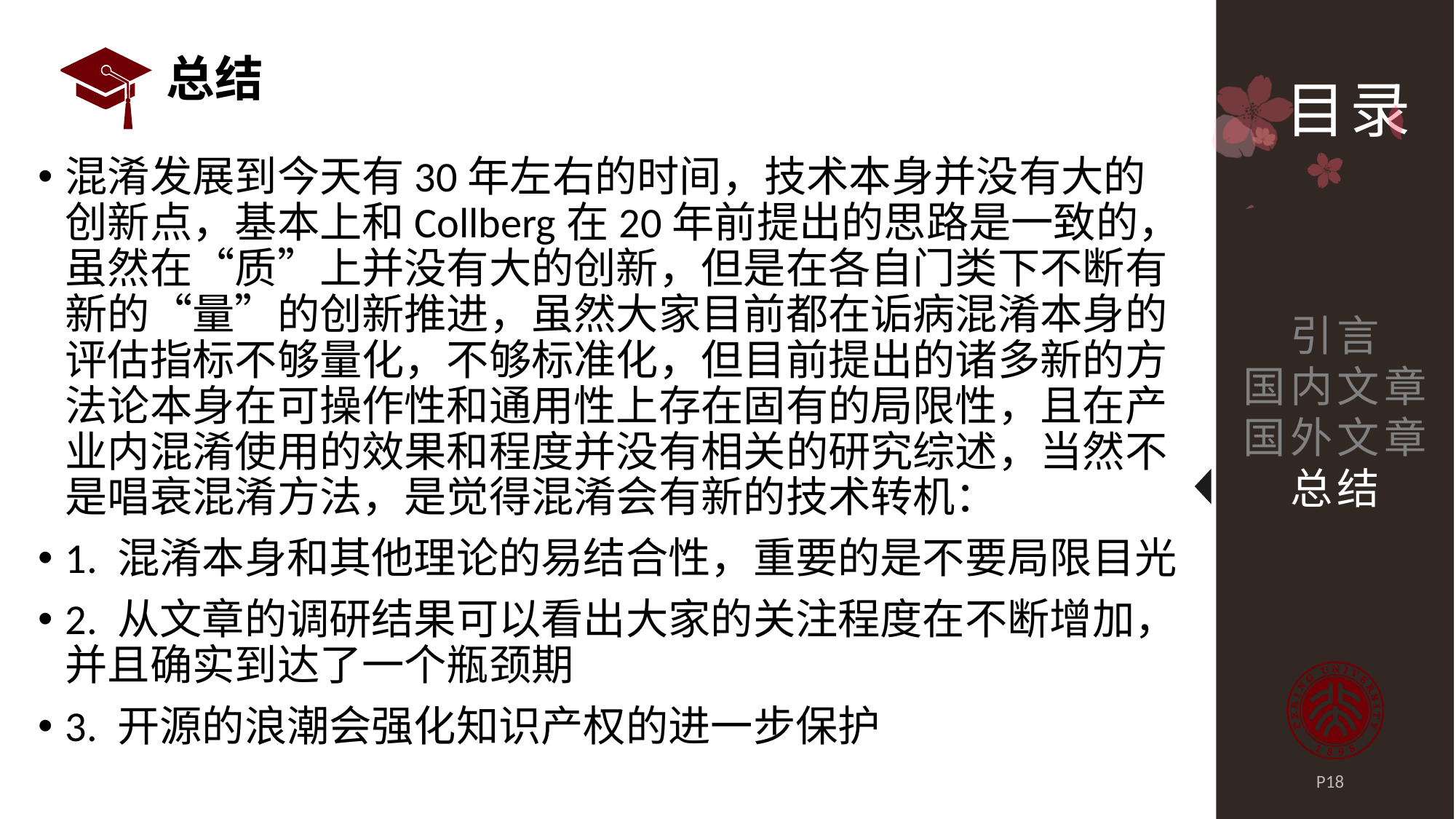

# 总结
混淆发展到今天有30年左右的时间，技术本身并没有大的创新点，基本上和Collberg在20年前提出的思路是一致的，虽然在“质”上并没有大的创新，但是在各自门类下不断有新的“量”的创新推进，虽然大家目前都在诟病混淆本身的评估指标不够量化，不够标准化，但目前提出的诸多新的方法论本身在可操作性和通用性上存在固有的局限性，且在产业内混淆使用的效果和程度并没有相关的研究综述，当然不是唱衰混淆方法，是觉得混淆会有新的技术转机：
1. 混淆本身和其他理论的易结合性，重要的是不要局限目光
2. 从文章的调研结果可以看出大家的关注程度在不断增加，并且确实到达了一个瓶颈期
3. 开源的浪潮会强化知识产权的进一步保护
P18